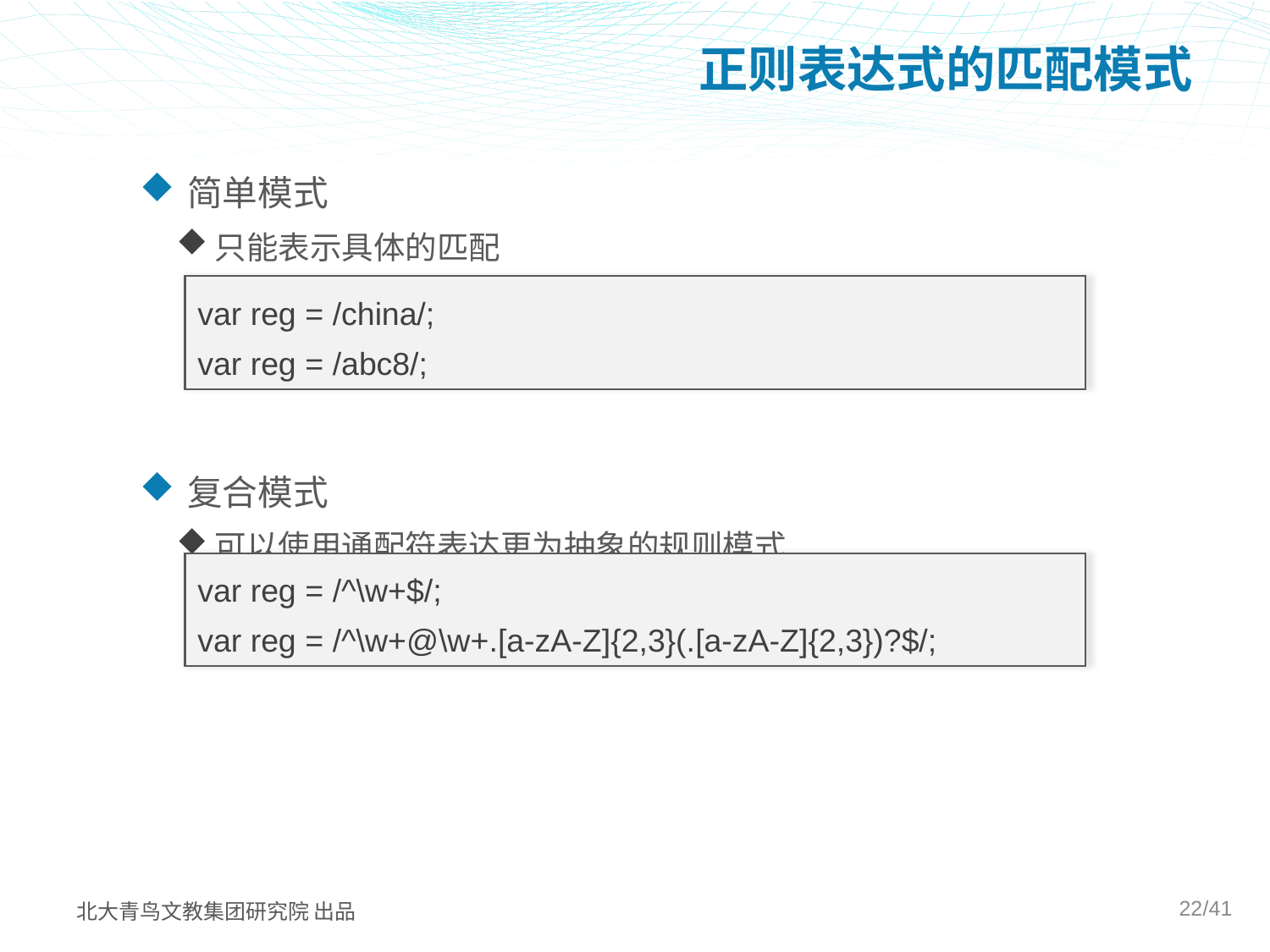

# 正则表达式的匹配模式
简单模式
只能表示具体的匹配

复合模式
可以使用通配符表达更为抽象的规则模式

var reg = /china/;
var reg = /abc8/;
var reg = /^\w+$/;
var reg = /^\w+@\w+.[a-zA-Z]{2,3}(.[a-zA-Z]{2,3})?$/;
22/41